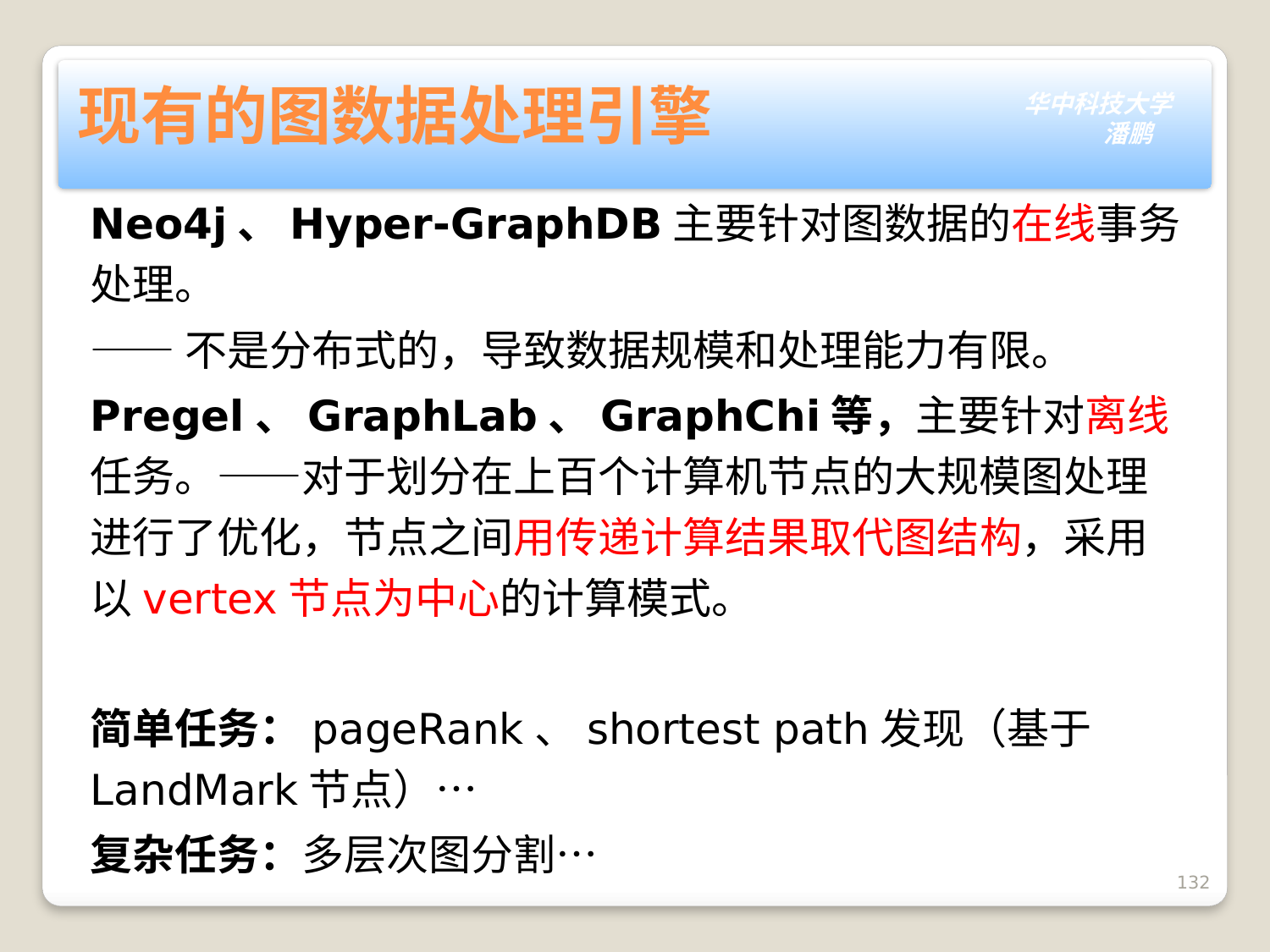

# 现有的图数据处理引擎
Neo4j、Hyper-GraphDB主要针对图数据的在线事务处理。
——不是分布式的，导致数据规模和处理能力有限。
Pregel、GraphLab、GraphChi等，主要针对离线任务。——对于划分在上百个计算机节点的大规模图处理进行了优化，节点之间用传递计算结果取代图结构，采用以vertex节点为中心的计算模式。

简单任务：pageRank、shortest path发现（基于LandMark节点）…
复杂任务：多层次图分割…
132